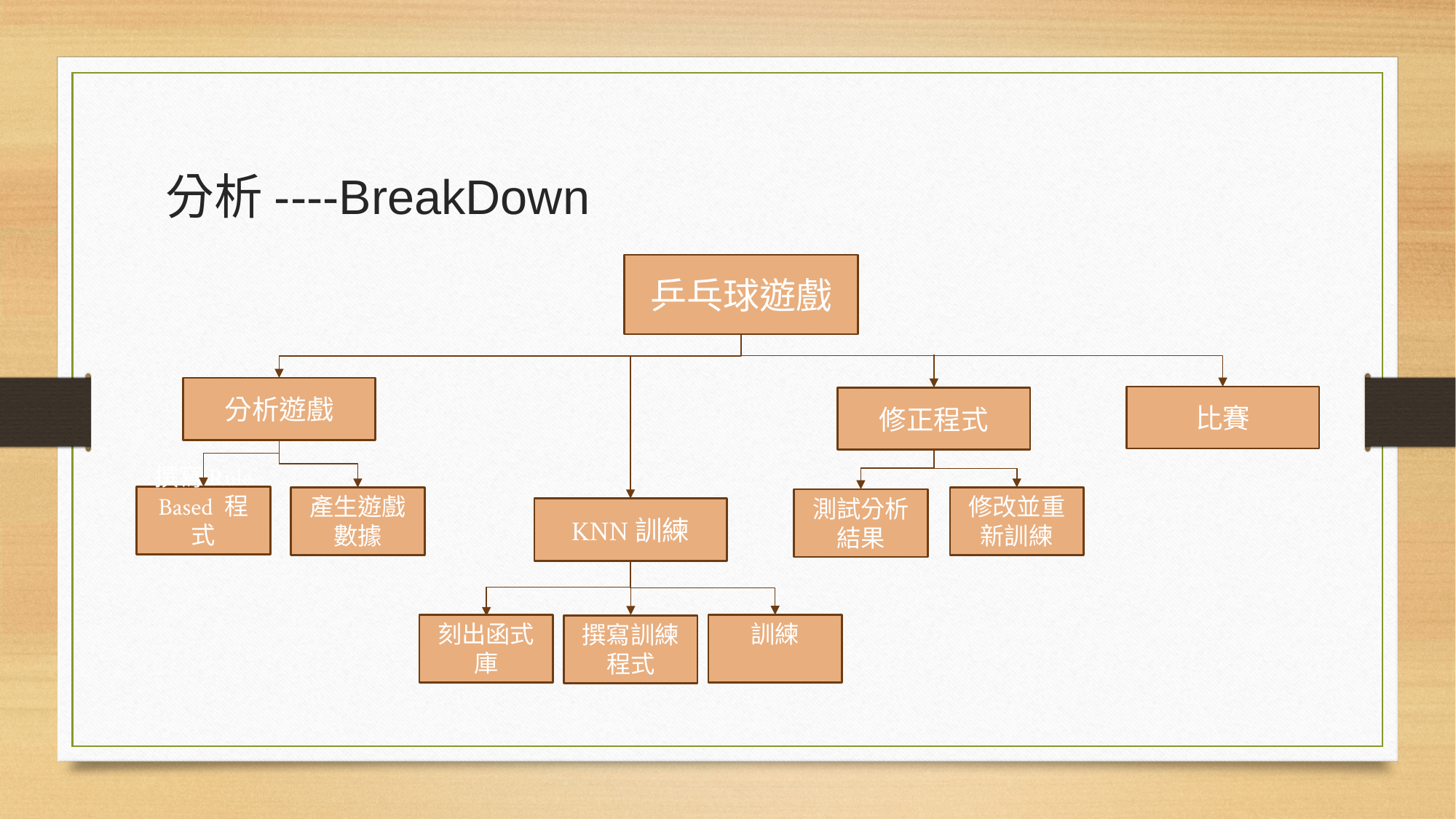

# 分析----BreakDown
乒乓球遊戲
分析遊戲
比賽
修正程式
撰寫Rule Based 程式
產生遊戲數據
修改並重新訓練
測試分析結果
KNN訓練
刻出函式庫
訓練

撰寫訓練程式